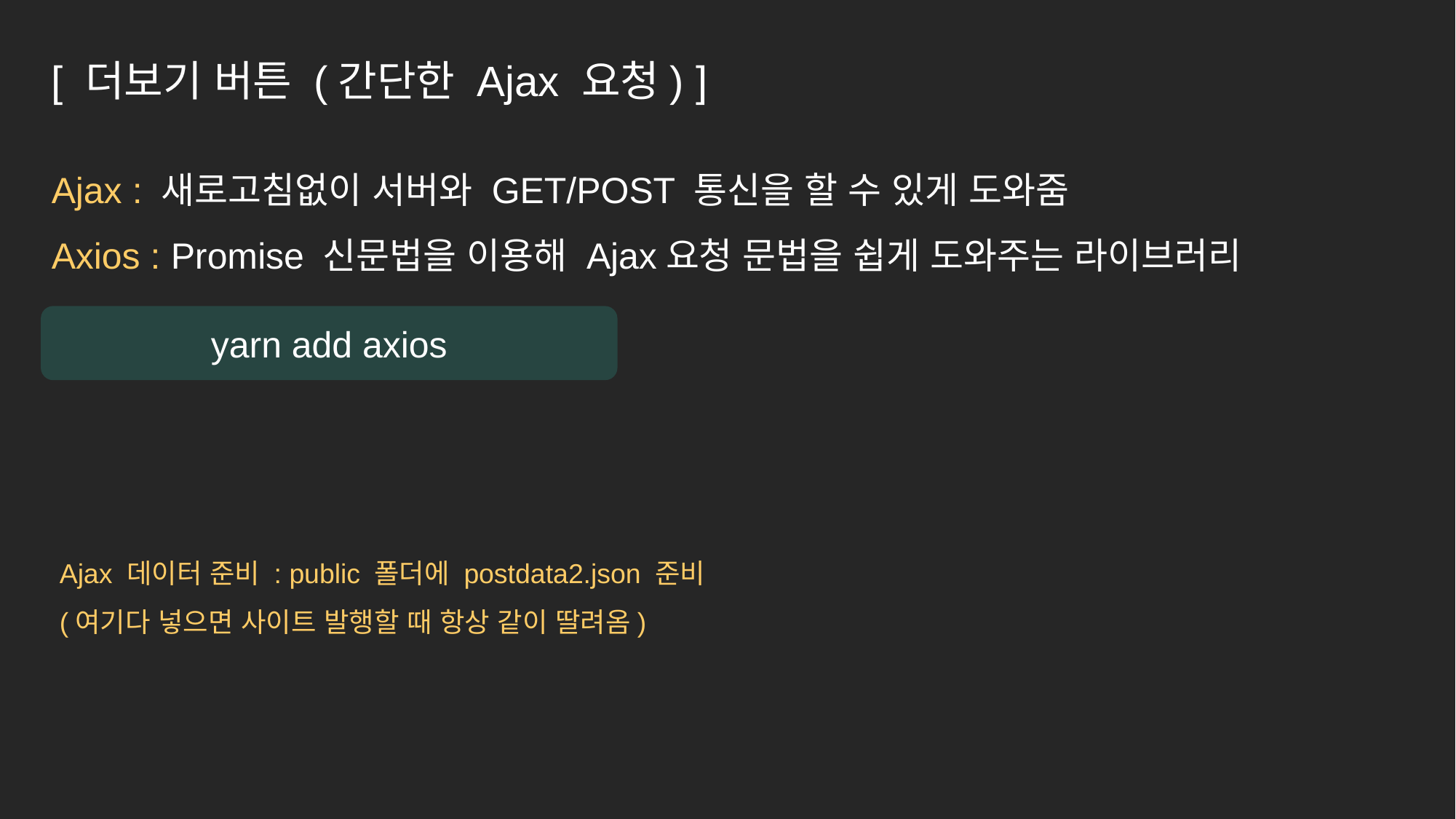

[ 더보기 버튼 (간단한 Ajax 요청) ]
Ajax : 새로고침없이 서버와 GET/POST 통신을 할 수 있게 도와줌
Axios : Promise 신문법을 이용해 Ajax요청 문법을 쉽게 도와주는 라이브러리
yarn add axios
Ajax 데이터 준비 : public 폴더에 postdata2.json 준비
(여기다 넣으면 사이트 발행할 때 항상 같이 딸려옴)